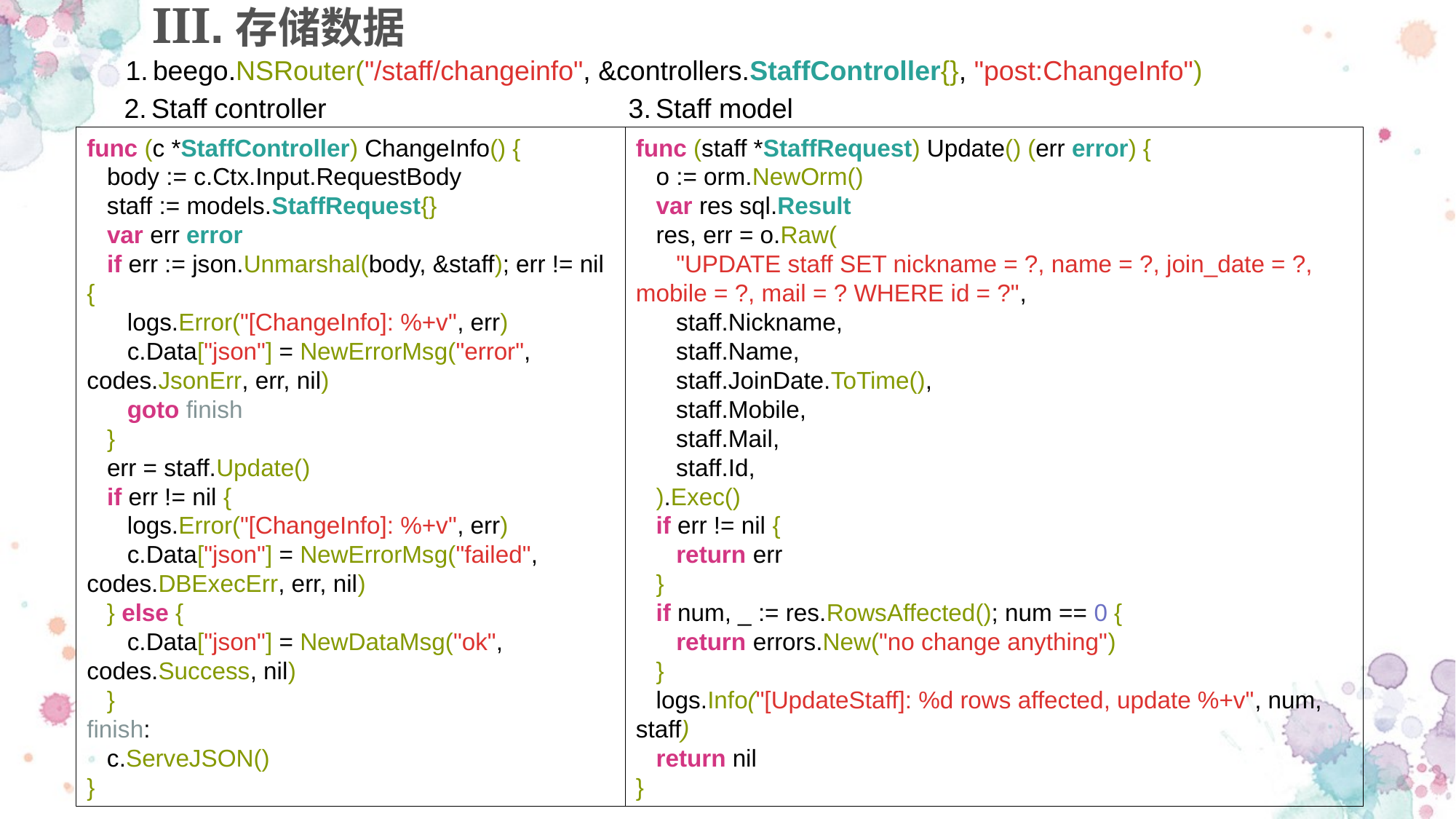

III.存储数据
beego.NSRouter("/staff/changeinfo", &controllers.StaffController{}, "post:ChangeInfo")
Staff model
Staff controller
func (c *StaffController) ChangeInfo() {
   body := c.Ctx.Input.RequestBody
   staff := models.StaffRequest{}
   var err error
   if err := json.Unmarshal(body, &staff); err != nil {
      logs.Error("[ChangeInfo]: %+v", err)
      c.Data["json"] = NewErrorMsg("error", codes.JsonErr, err, nil)
      goto finish
   }
   err = staff.Update()
   if err != nil {
      logs.Error("[ChangeInfo]: %+v", err)
      c.Data["json"] = NewErrorMsg("failed", codes.DBExecErr, err, nil)
   } else {
      c.Data["json"] = NewDataMsg("ok", codes.Success, nil)
   }
finish:
   c.ServeJSON()
}
func (staff *StaffRequest) Update() (err error) {
   o := orm.NewOrm()
   var res sql.Result
   res, err = o.Raw(
      "UPDATE staff SET nickname = ?, name = ?, join_date = ?, mobile = ?, mail = ? WHERE id = ?",
      staff.Nickname,
      staff.Name,
      staff.JoinDate.ToTime(),
      staff.Mobile,
      staff.Mail,
      staff.Id,
   ).Exec()
   if err != nil {
      return err
   }
   if num, _ := res.RowsAffected(); num == 0 {
      return errors.New("no change anything")
   }
   logs.Info("[UpdateStaff]: %d rows affected, update %+v", num, staff)
   return nil
}